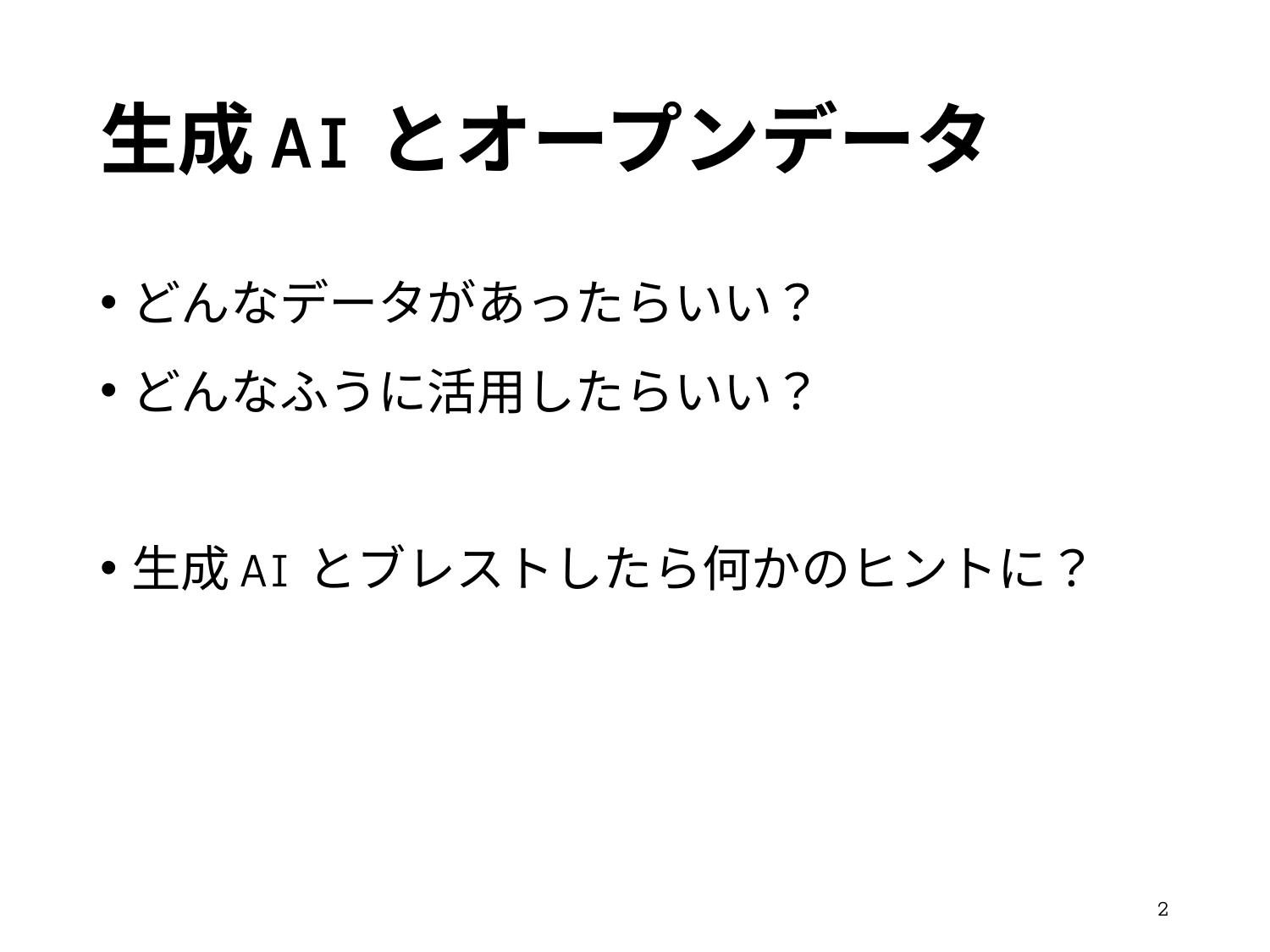

# 生成AIとオープンデータ
どんなデータがあったらいい？
どんなふうに活用したらいい？

生成AIとブレストしたら何かのヒントに？
2